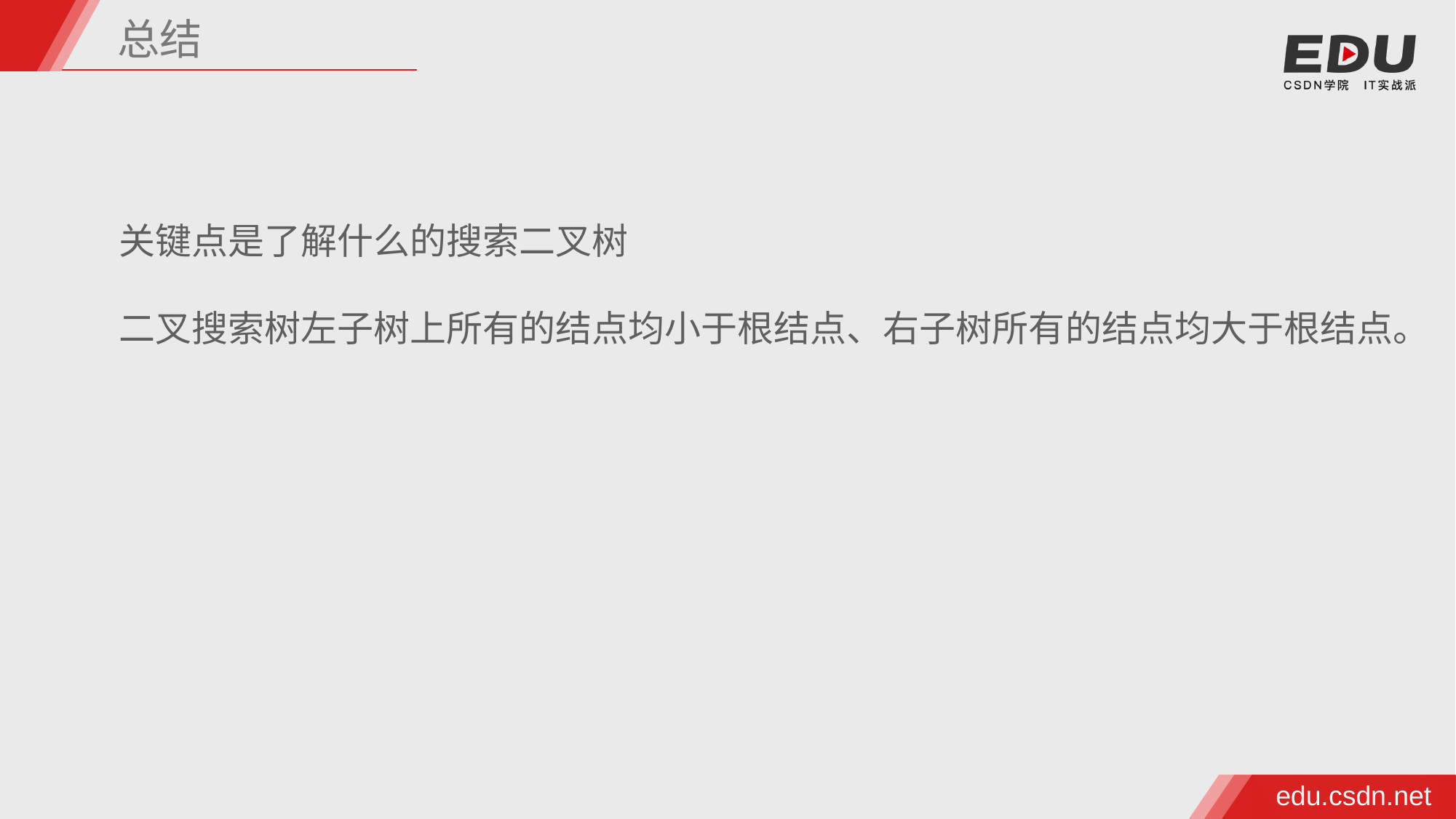

总结
关键点是了解什么的搜索二叉树
二叉搜索树左子树上所有的结点均小于根结点、右子树所有的结点均大于根结点。
edu.csdn.net